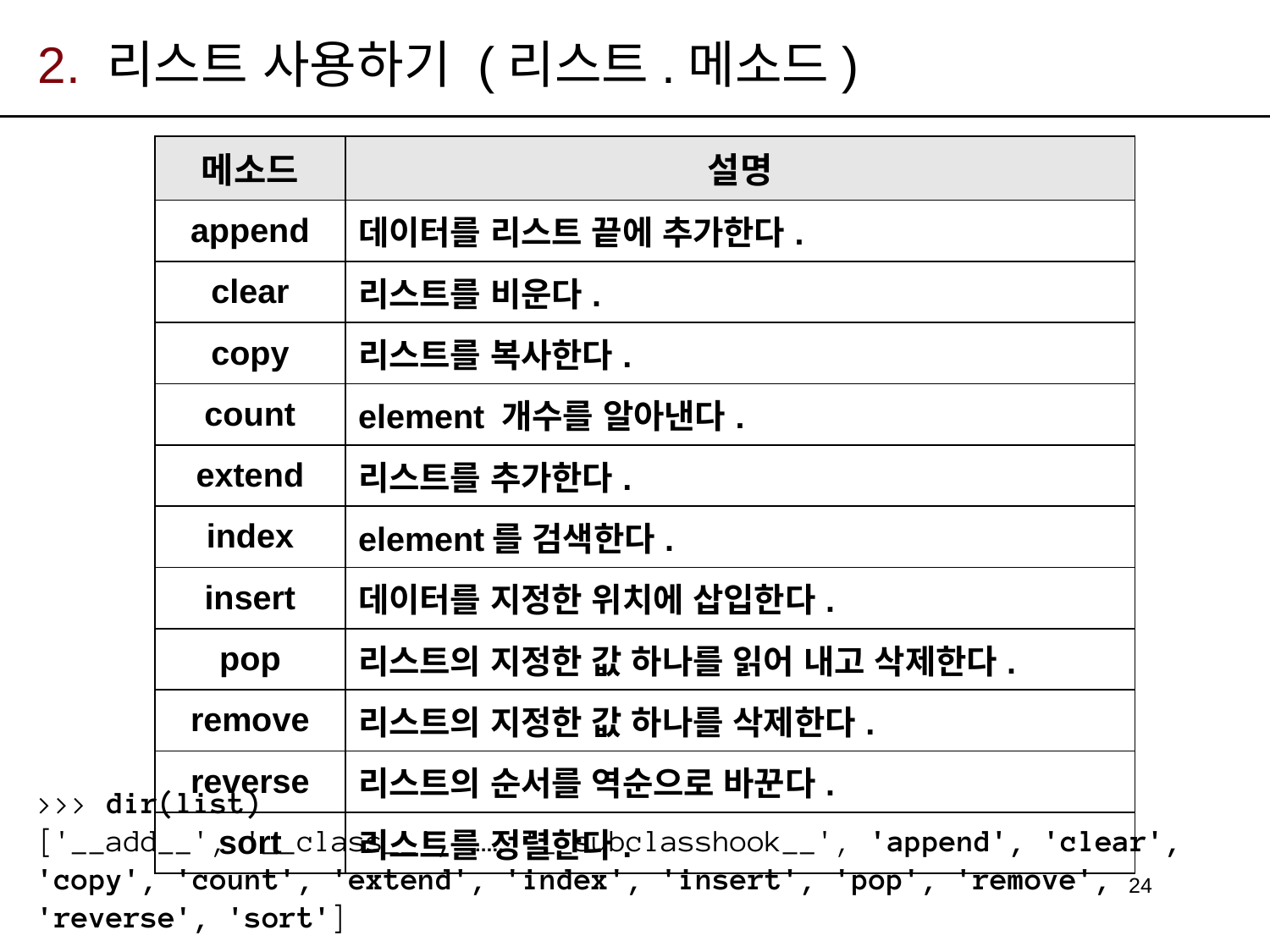

# 2. 리스트 사용하기 (리스트.메소드)
| 메소드 | 설명 |
| --- | --- |
| append | 데이터를 리스트 끝에 추가한다. |
| clear | 리스트를 비운다. |
| copy | 리스트를 복사한다. |
| count | element 개수를 알아낸다. |
| extend | 리스트를 추가한다. |
| index | element를 검색한다. |
| insert | 데이터를 지정한 위치에 삽입한다. |
| pop | 리스트의 지정한 값 하나를 읽어 내고 삭제한다. |
| remove | 리스트의 지정한 값 하나를 삭제한다. |
| reverse | 리스트의 순서를 역순으로 바꾼다. |
| sort | 리스트를 정렬한다. |
>>> dir(list)
['__add__', '__class__', …… '__subclasshook__', 'append', 'clear', 'copy', 'count', 'extend', 'index', 'insert', 'pop', 'remove', 'reverse', 'sort']
24